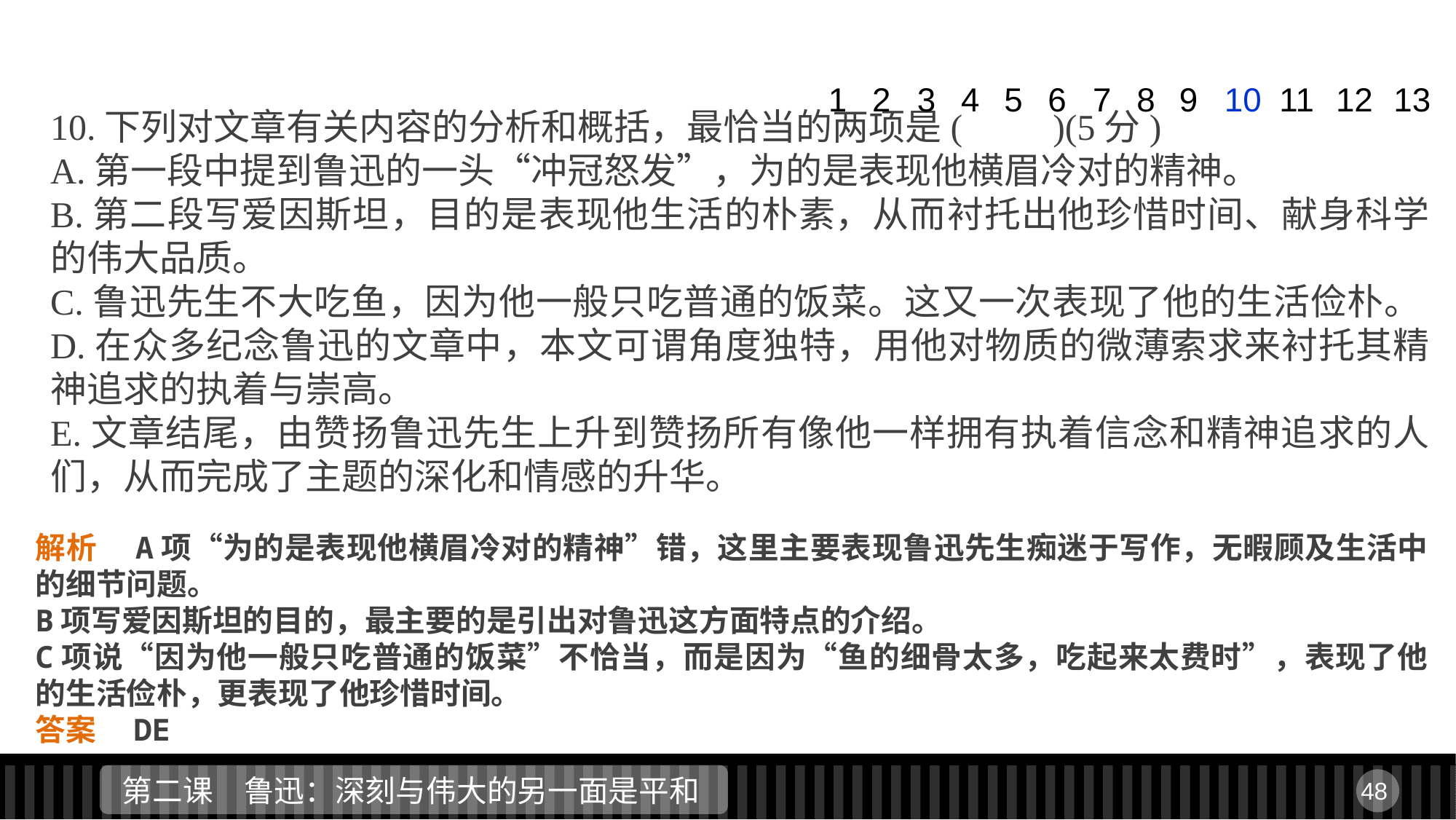

1
2
3
4
5
6
7
8
9
10
11
12
13
10.下列对文章有关内容的分析和概括，最恰当的两项是(　　)(5分)
A.第一段中提到鲁迅的一头“冲冠怒发”，为的是表现他横眉冷对的精神。
B.第二段写爱因斯坦，目的是表现他生活的朴素，从而衬托出他珍惜时间、献身科学的伟大品质。
C.鲁迅先生不大吃鱼，因为他一般只吃普通的饭菜。这又一次表现了他的生活俭朴。D.在众多纪念鲁迅的文章中，本文可谓角度独特，用他对物质的微薄索求来衬托其精神追求的执着与崇高。
E.文章结尾，由赞扬鲁迅先生上升到赞扬所有像他一样拥有执着信念和精神追求的人们，从而完成了主题的深化和情感的升华。

解析　A项“为的是表现他横眉冷对的精神”错，这里主要表现鲁迅先生痴迷于写作，无暇顾及生活中的细节问题。
B项写爱因斯坦的目的，最主要的是引出对鲁迅这方面特点的介绍。
C项说“因为他一般只吃普通的饭菜”不恰当，而是因为“鱼的细骨太多，吃起来太费时”，表现了他的生活俭朴，更表现了他珍惜时间。
答案　DE